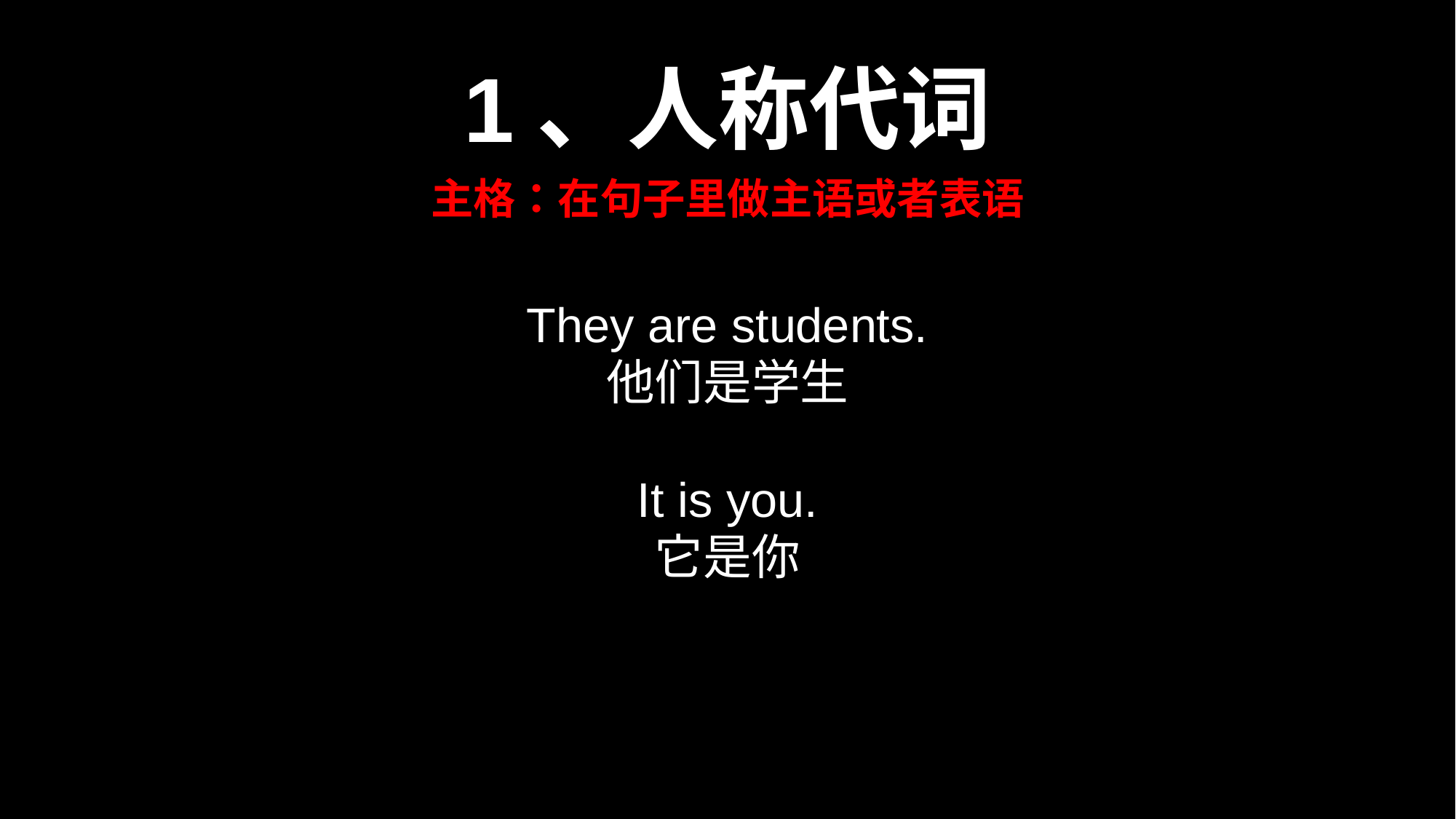

1、人称代词
主格：在句子里做主语或者表语
They are students.
他们是学生

It is you.
它是你